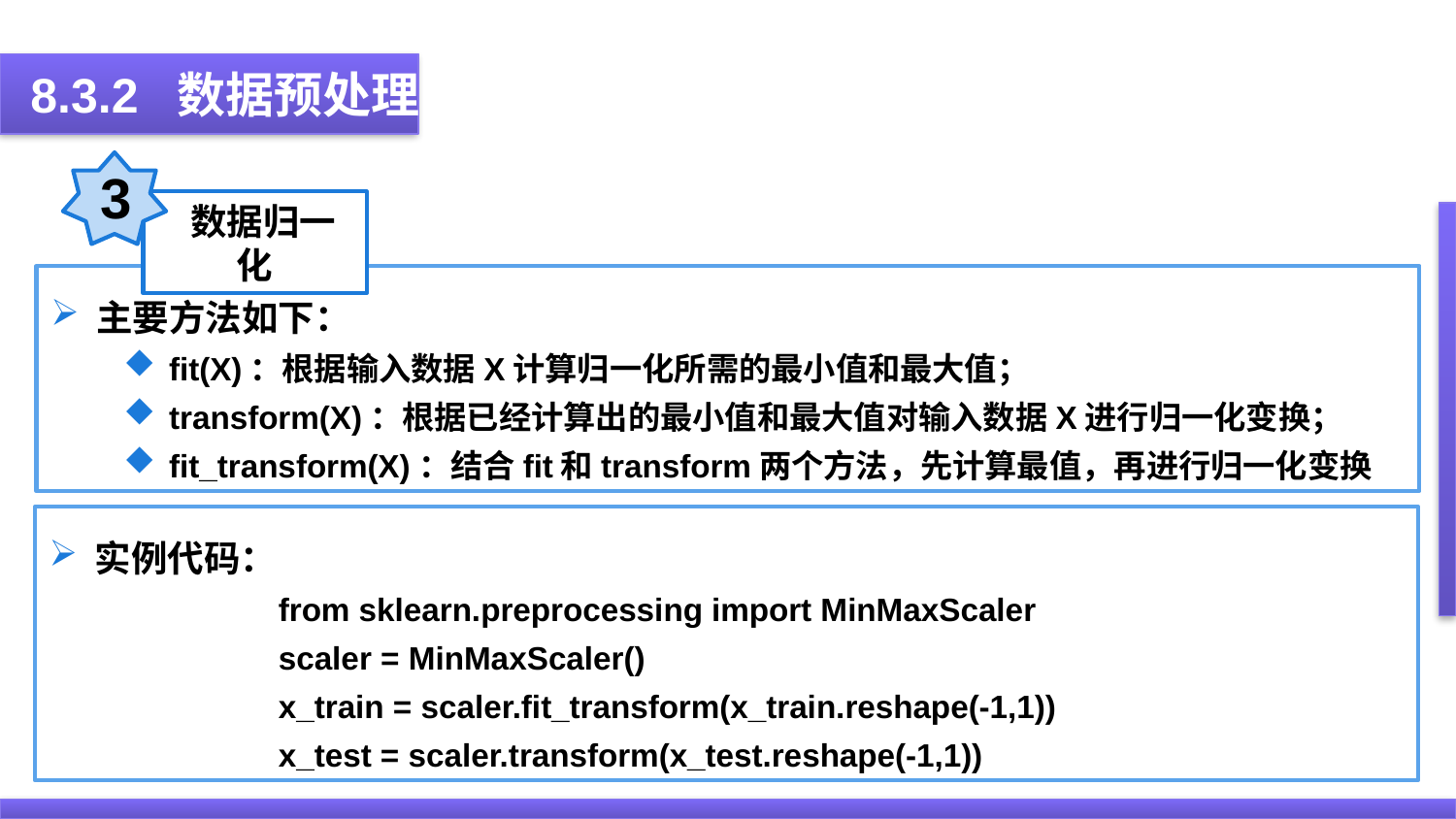

8.3.2  数据预处理
3
 数据归一化
主要方法如下：
fit(X)：根据输入数据X计算归一化所需的最小值和最大值；
transform(X)：根据已经计算出的最小值和最大值对输入数据X进行归一化变换；
fit_transform(X)：结合fit和transform两个方法，先计算最值，再进行归一化变换
实例代码：
from sklearn.preprocessing import MinMaxScaler
scaler = MinMaxScaler()
x_train = scaler.fit_transform(x_train.reshape(-1,1))
x_test = scaler.transform(x_test.reshape(-1,1))